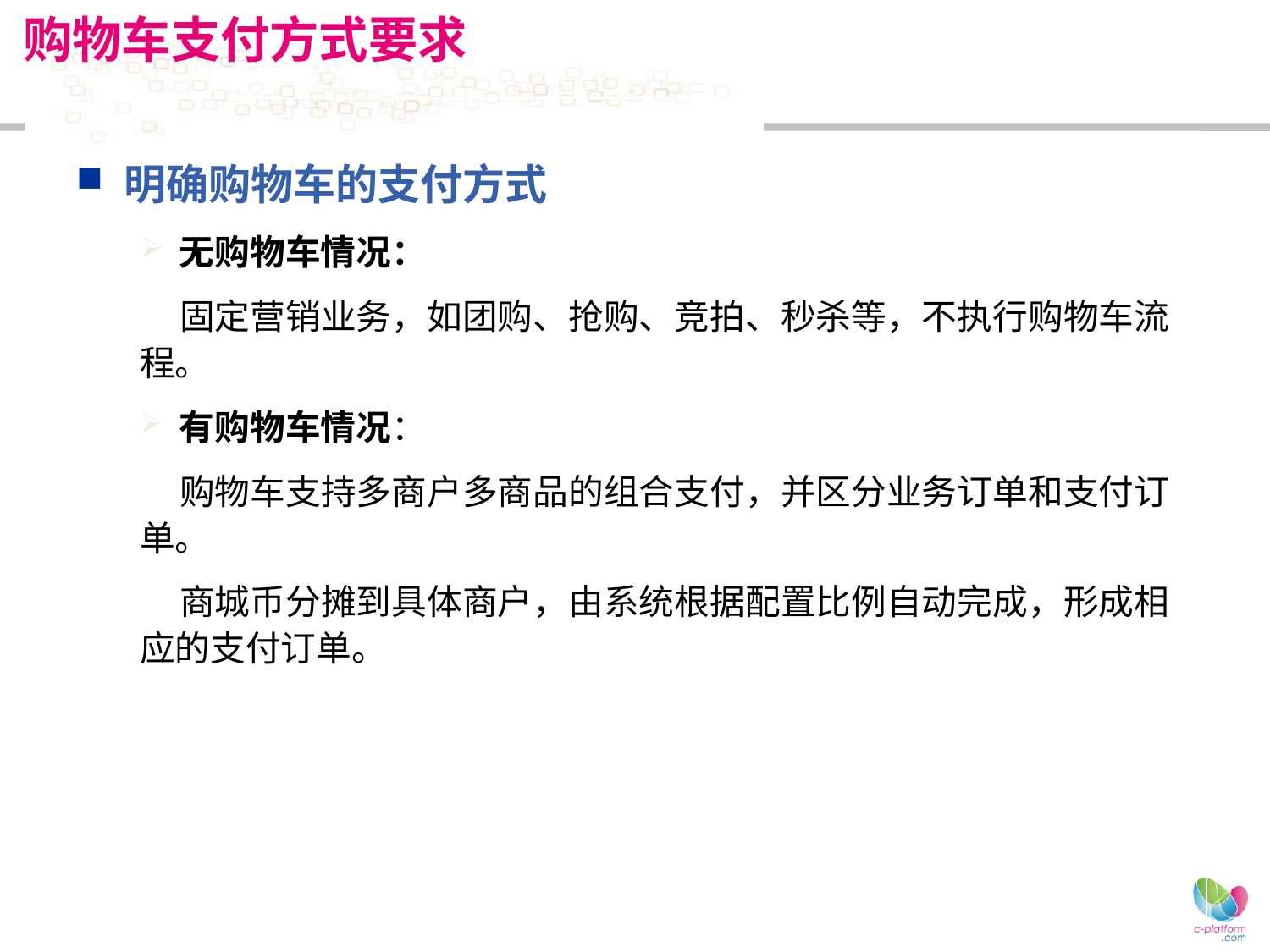

# 购物车支付方式要求
…
明确购物车的支付方式
无购物车情况：
    固定营销业务，如团购、抢购、竞拍、秒杀等，不执行购物车流程。
有购物车情况：
    购物车支持多商户多商品的组合支付，并区分业务订单和支付订单。
    商城币分摊到具体商户，由系统根据配置比例自动完成，形成相应的支付订单。